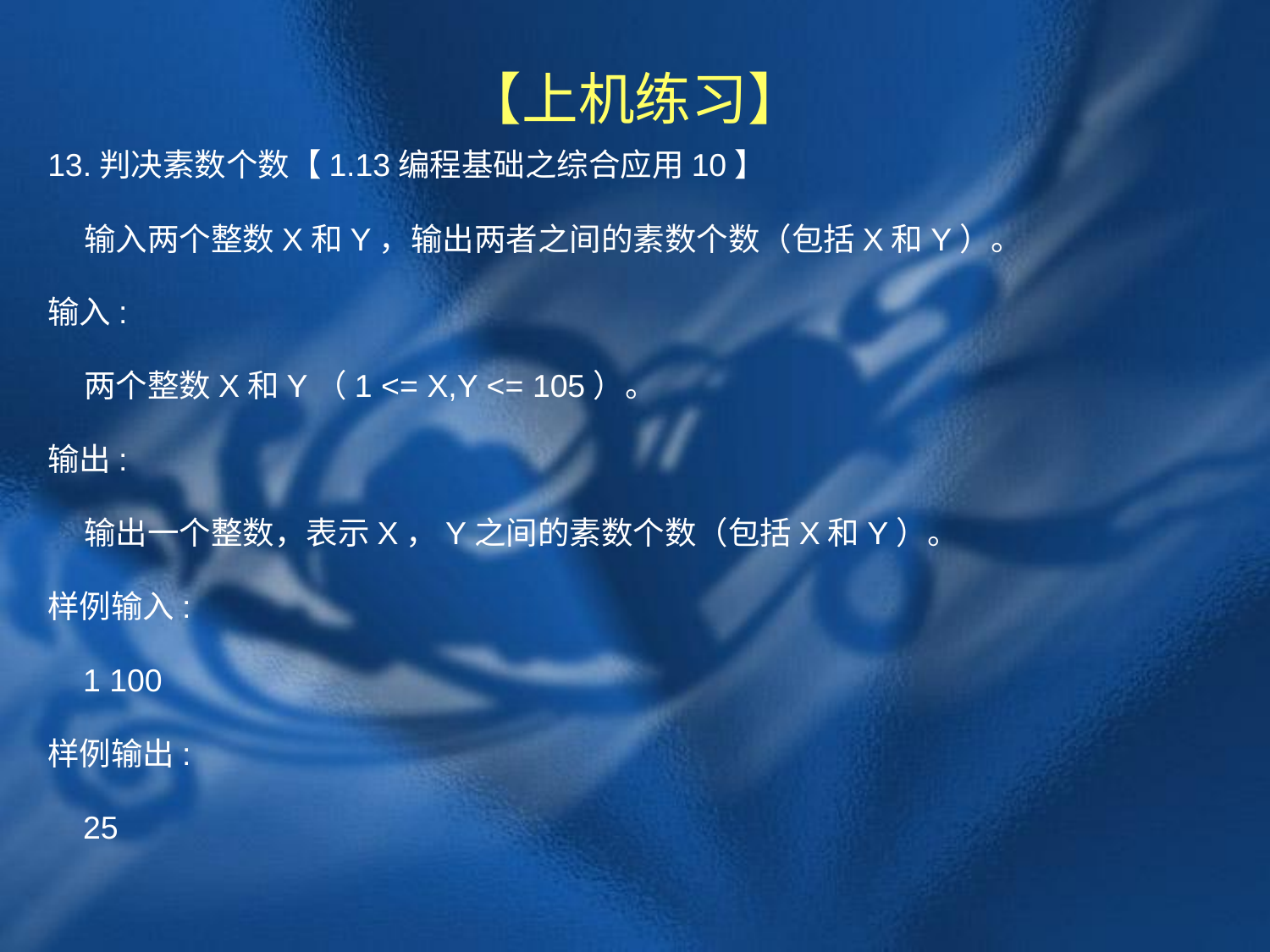

# 【上机练习】
13.判决素数个数【1.13编程基础之综合应用10】

    输入两个整数X和Y，输出两者之间的素数个数（包括X和Y）。

输入:

    两个整数X和Y（1 <= X,Y <= 105）。

输出:

    输出一个整数，表示X，Y之间的素数个数（包括X和Y）。

样例输入:

    1 100

样例输出:

    25